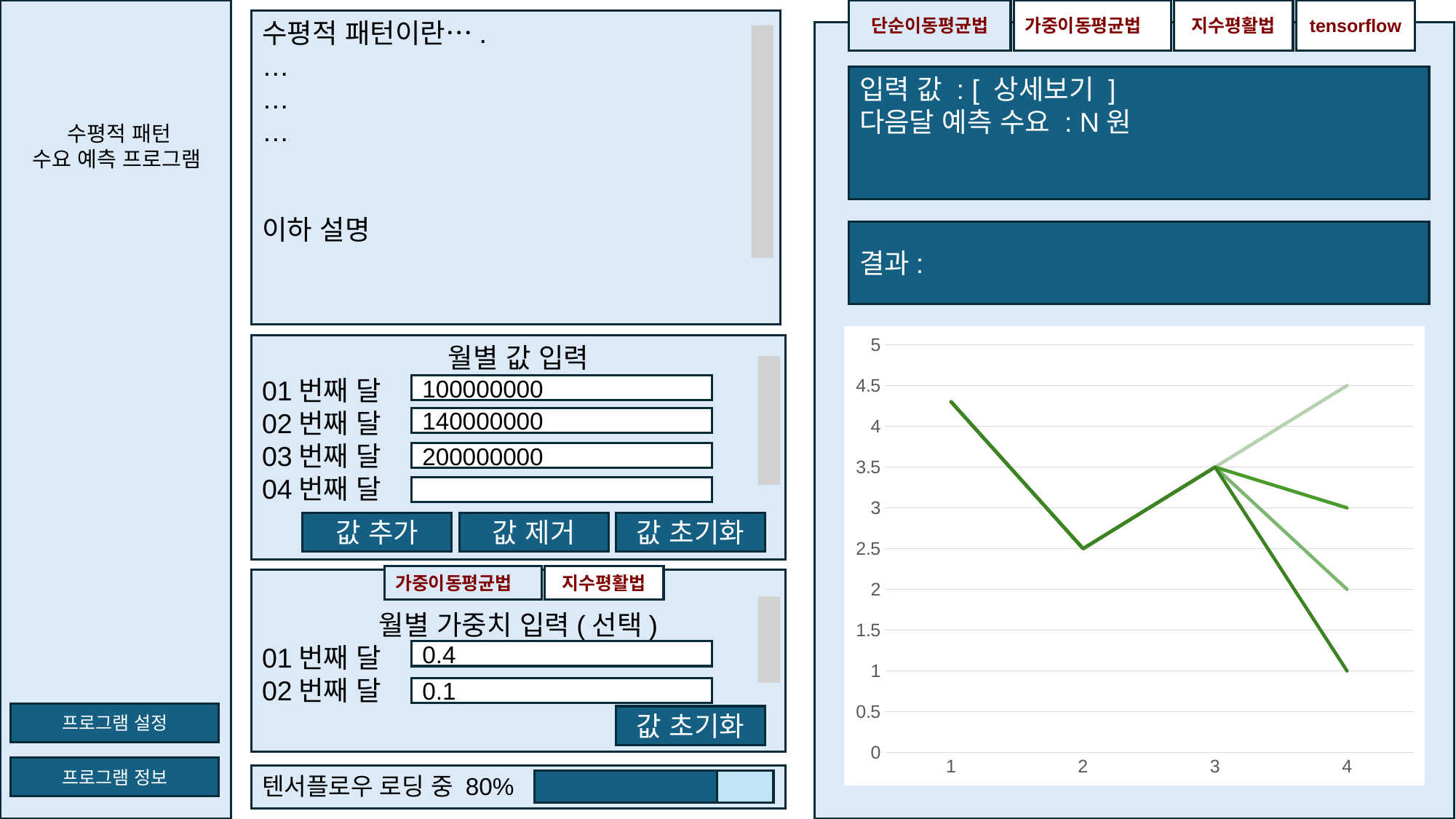

단순이동평균법
가중이동평균법

지수평활법
tensorflow
수평적 패턴이란….
…
…
…

이하 설명

입력 값 : [ 상세보기 ]
다음달 예측 수요 : N원

 수평적 패턴
수요 예측 프로그램
결과:

### Chart

| Category | 단순이동평균법 | 가중이동평균법 | 지수평활법 | tensorflow |
|---|---|---|---|---|
| 1 | 4.3 | 4.3 | 4.3 | 4.3 |
| 2 | 2.5 | 2.5 | 2.5 | 2.5 |
| 3 | 3.5 | 3.5 | 3.5 | 3.5 |
| 4 | 4.5 | 2.0 | 3.0 | 1.0 |
월별 값 입력
01번째 달
02번째 달
03번째 달
04번째 달

100000000
140000000
200000000

값 추가
값 제거
값 초기화
지수평활법
가중이동평균법

월별 가중치 입력(선택)
01번째 달
02번째 달

0.4
0.1
프로그램 설정
값 초기화
프로그램 정보
텐서플로우 로딩 중 80%